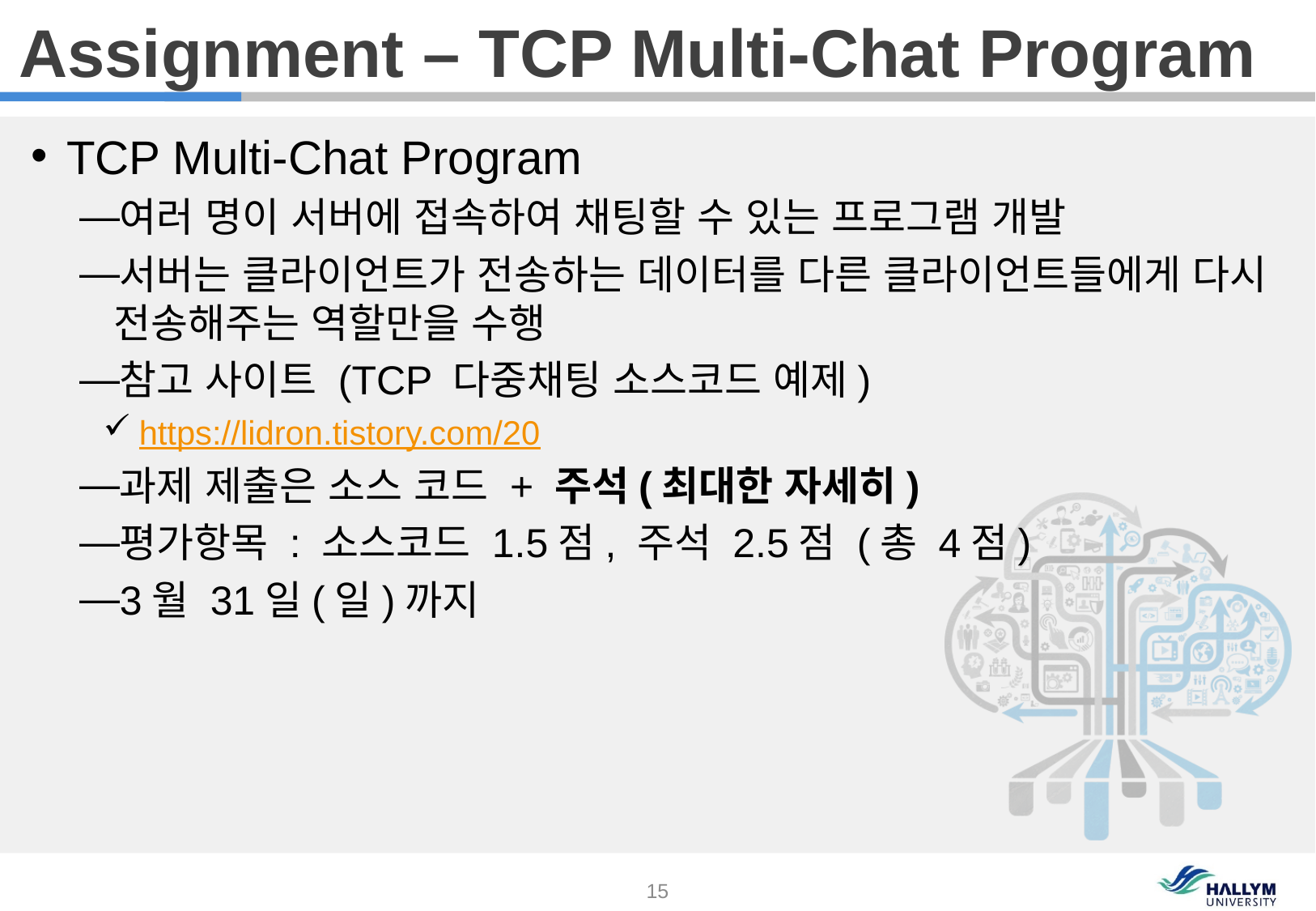

Assignment – TCP Multi-Chat Program
TCP Multi-Chat Program
여러 명이 서버에 접속하여 채팅할 수 있는 프로그램 개발
서버는 클라이언트가 전송하는 데이터를 다른 클라이언트들에게 다시 전송해주는 역할만을 수행
참고 사이트 (TCP 다중채팅 소스코드 예제)
https://lidron.tistory.com/20
과제 제출은 소스 코드 + 주석(최대한 자세히)
평가항목 : 소스코드 1.5점, 주석 2.5점 (총 4점)
3월 31일(일)까지

15